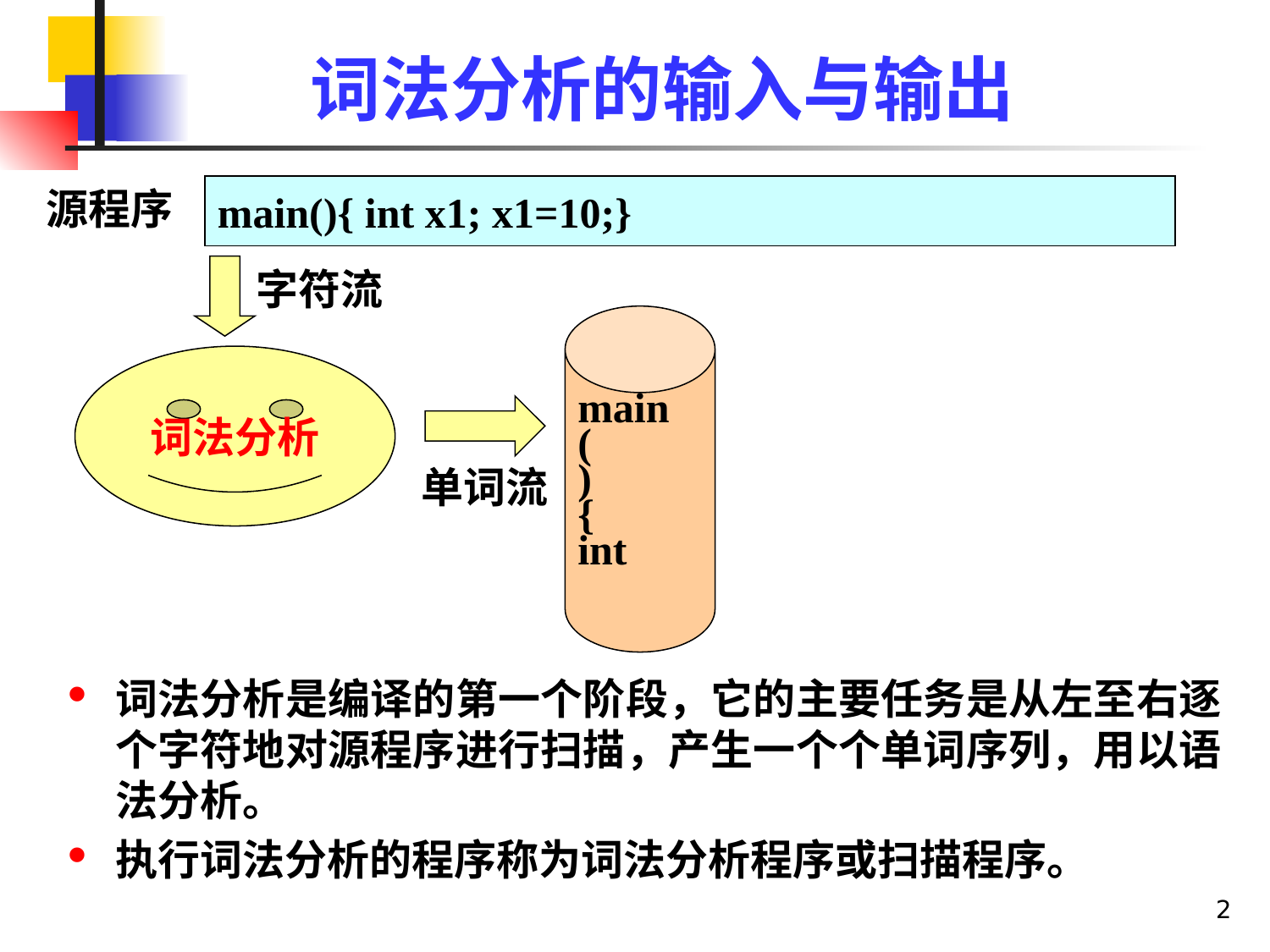

# 词法分析的输入与输出
源程序
main(){ int x1; x1=10;}

字符流
main
(
)
{
int

词法分析

单词流
词法分析是编译的第一个阶段，它的主要任务是从左至右逐个字符地对源程序进行扫描，产生一个个单词序列，用以语法分析。
执行词法分析的程序称为词法分析程序或扫描程序。
2